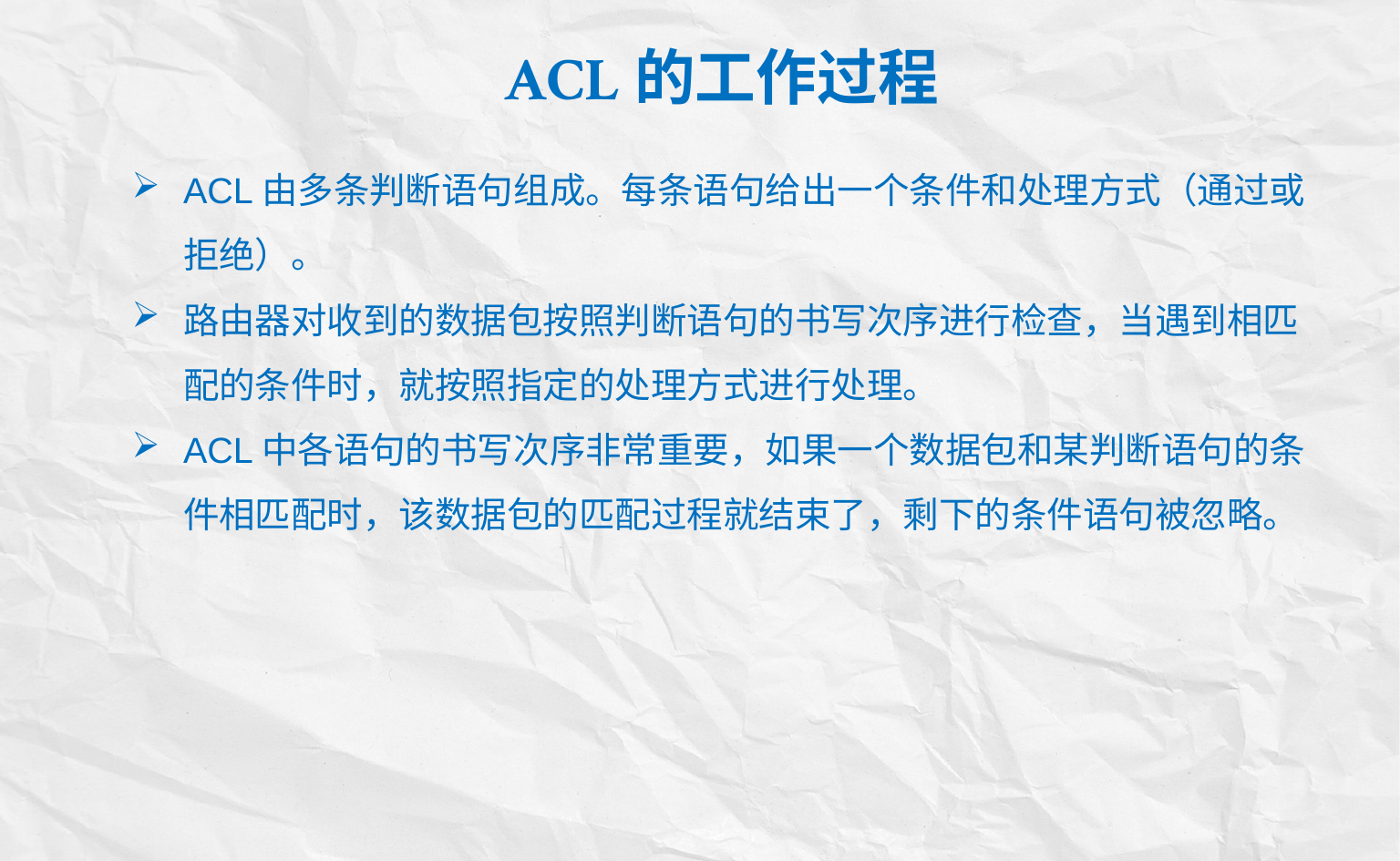

ACL的工作过程
ACL由多条判断语句组成。每条语句给出一个条件和处理方式（通过或拒绝）。
路由器对收到的数据包按照判断语句的书写次序进行检查，当遇到相匹配的条件时，就按照指定的处理方式进行处理。
ACL中各语句的书写次序非常重要，如果一个数据包和某判断语句的条件相匹配时，该数据包的匹配过程就结束了，剩下的条件语句被忽略。

12